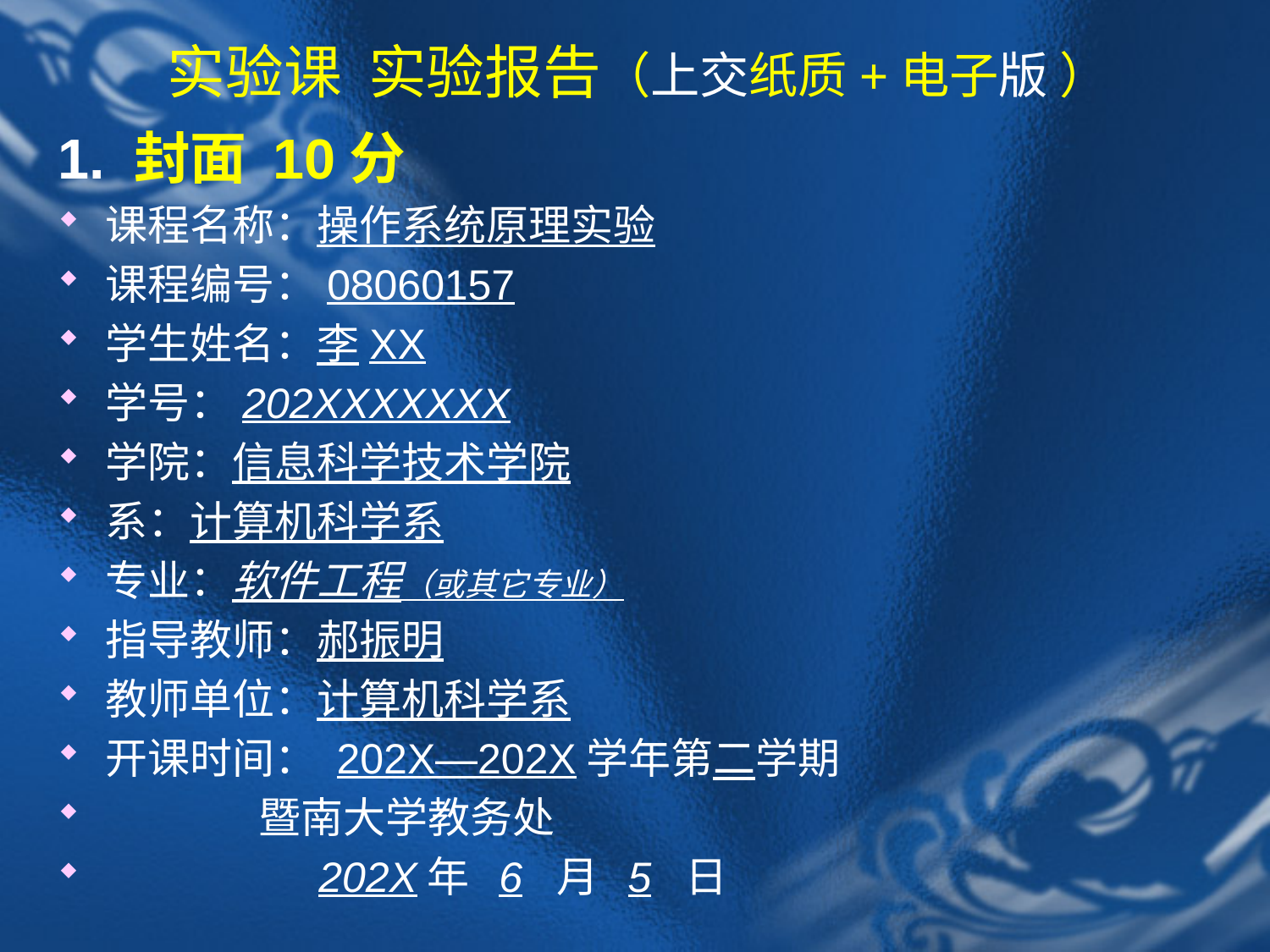

# 实验课  实验报告（上交纸质+电子版 ）
1. 封面 10分
课程名称：操作系统原理实验
课程编号：08060157
学生姓名：李XX
学号：202XXXXXXX
学院：信息科学技术学院
系：计算机科学系
专业：软件工程（或其它专业）
指导教师：郝振明
教师单位：计算机科学系
开课时间： 202X—202X学年第二学期
               暨南大学教务处
                  202X年  6  月  5  日